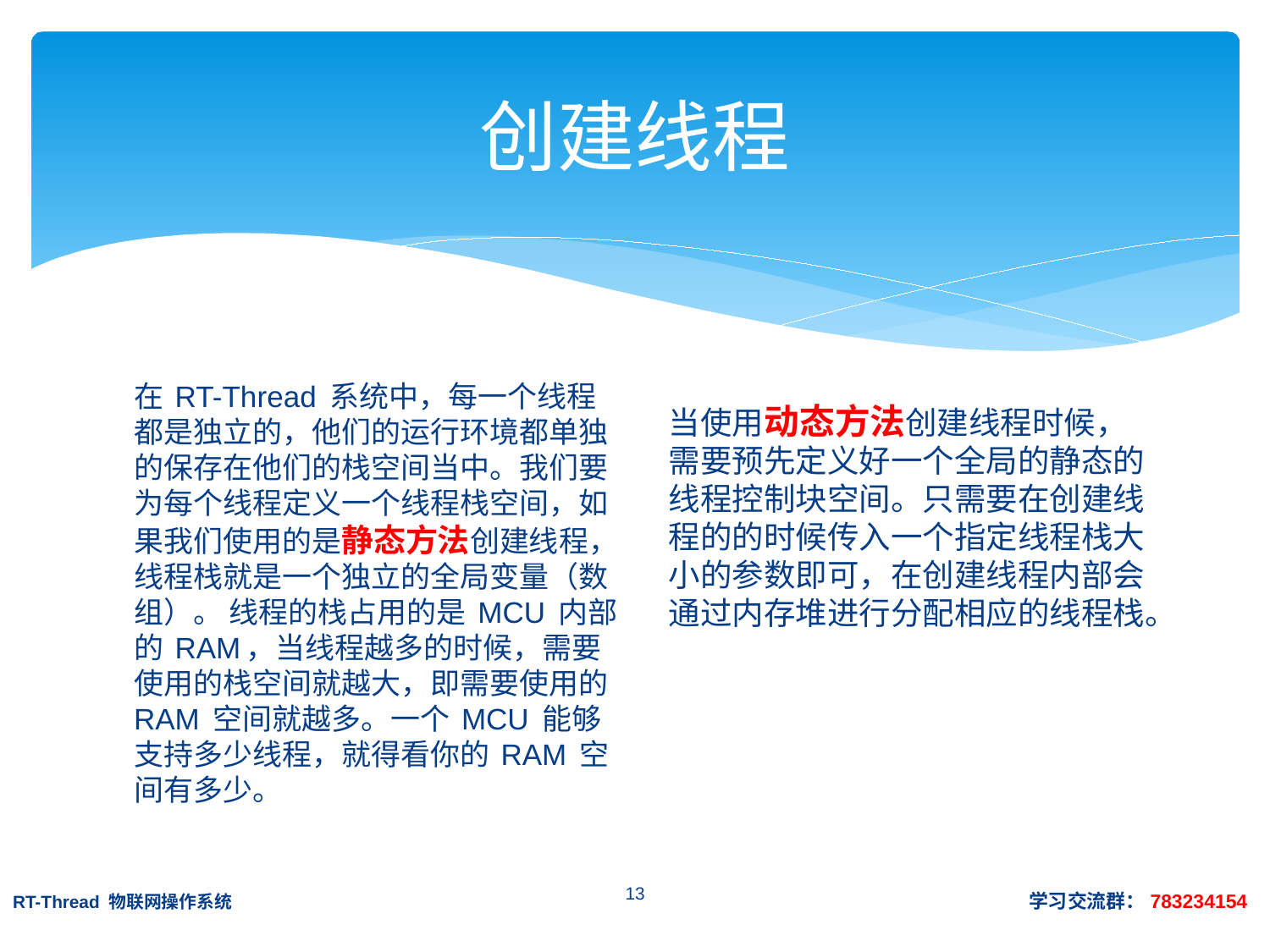

# 创建线程
在 RT-Thread 系统中，每一个线程都是独立的，他们的运行环境都单独的保存在他们的栈空间当中。我们要为每个线程定义一个线程栈空间，如果我们使用的是静态方法创建线程，线程栈就是一个独立的全局变量（数组）。 线程的栈占用的是 MCU 内部的 RAM，当线程越多的时候，需要使用的栈空间就越大，即需要使用的RAM 空间就越多。一个 MCU 能够支持多少线程，就得看你的 RAM 空间有多少。
当使用动态方法创建线程时候，需要预先定义好一个全局的静态的线程控制块空间。只需要在创建线程的的时候传入一个指定线程栈大小的参数即可，在创建线程内部会通过内存堆进行分配相应的线程栈。
13
RT-Thread 物联网操作系统							学习交流群：783234154